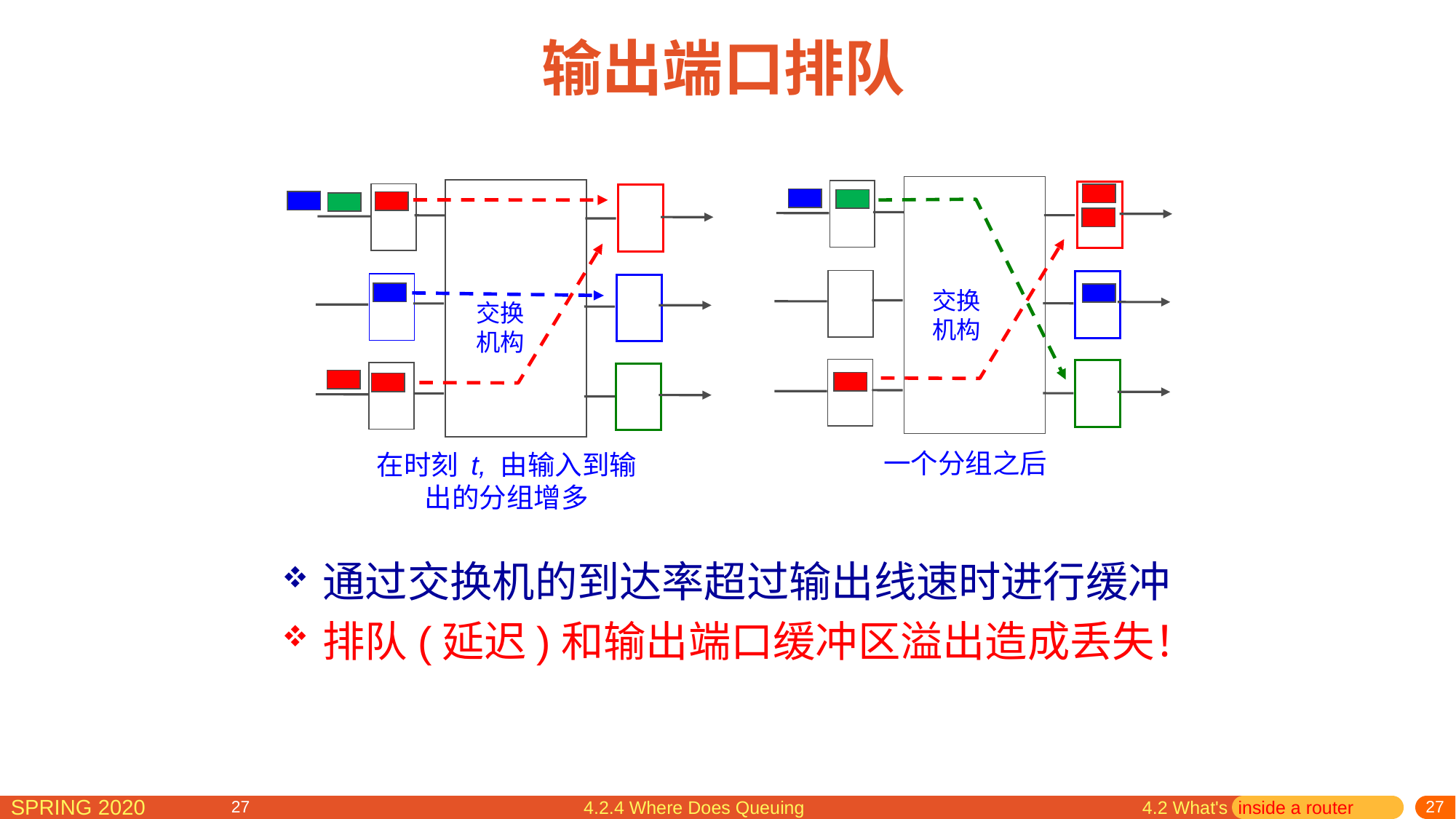

# 输出端口排队

交换
机构

交换
机构

一个分组之后
在时刻 t, 由输入到输出的分组增多
通过交换机的到达率超过输出线速时进行缓冲
排队(延迟)和输出端口缓冲区溢出造成丢失！
4.2.4 Where Does Queuing Occur?
4.2 What's  inside a router